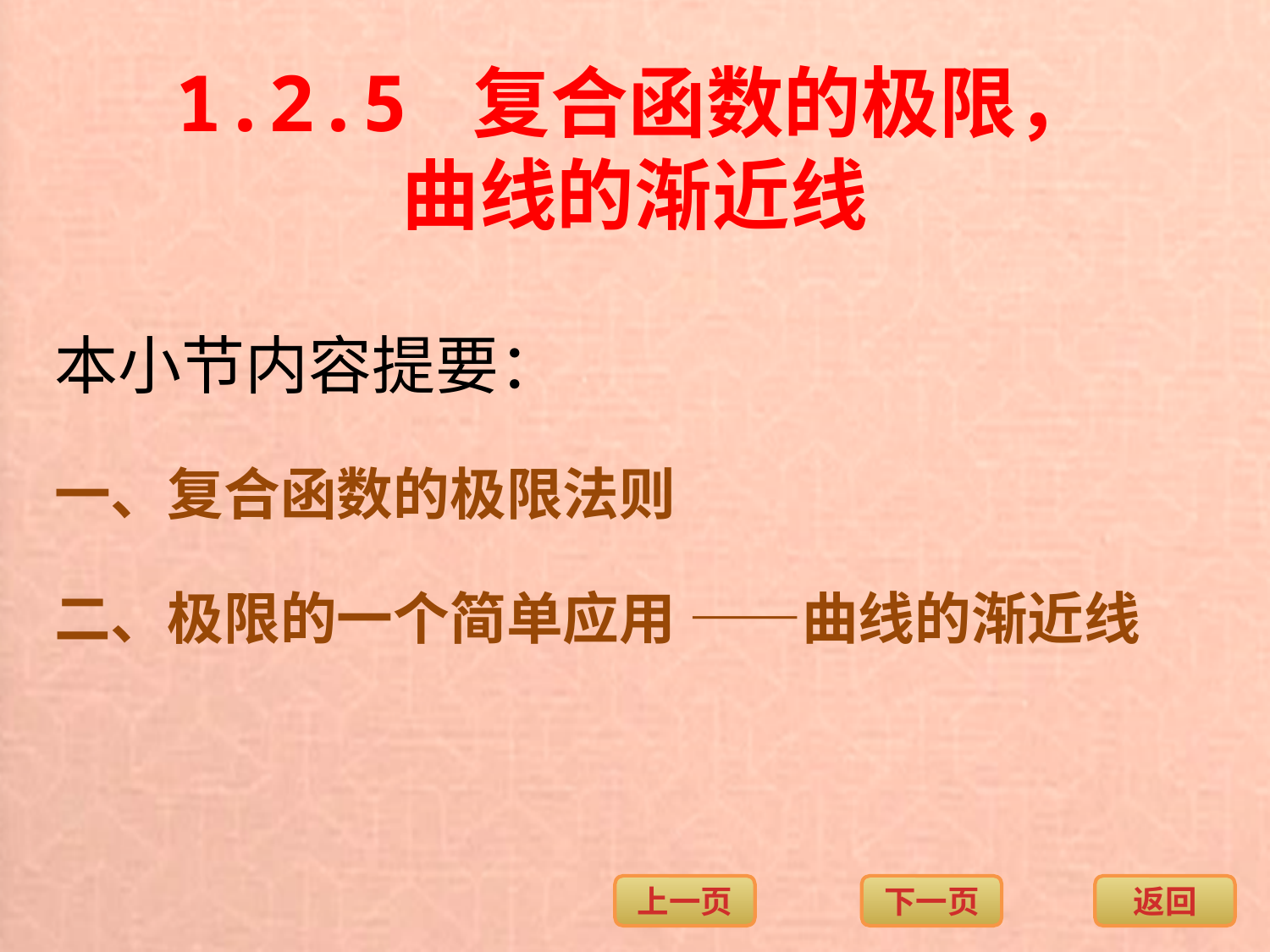

1.2.5 复合函数的极限，
曲线的渐近线
本小节内容提要：
一、复合函数的极限法则
二、极限的一个简单应用 ——曲线的渐近线